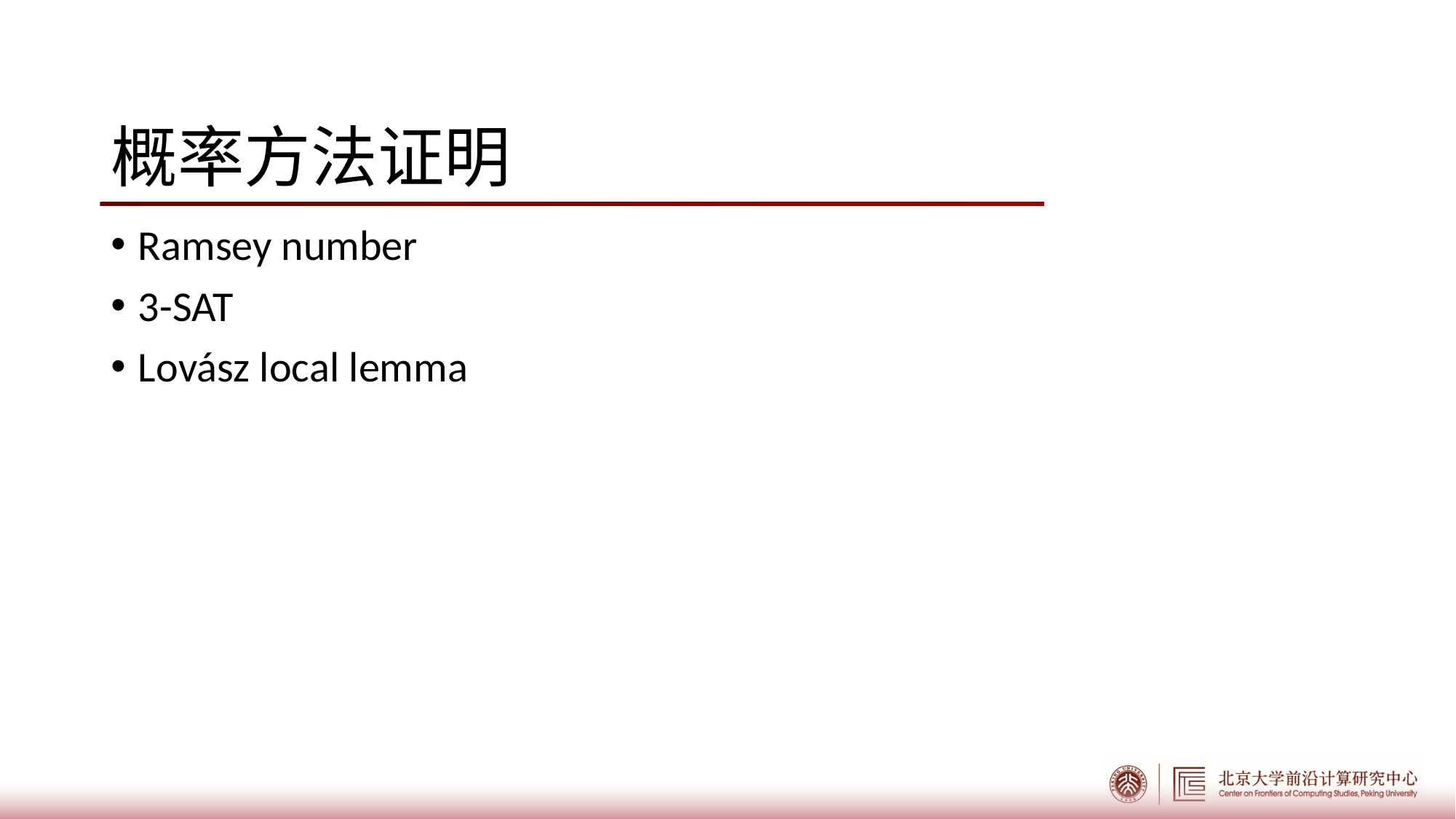

# 概率方法证明
Ramsey number
3-SAT
Lovász local lemma